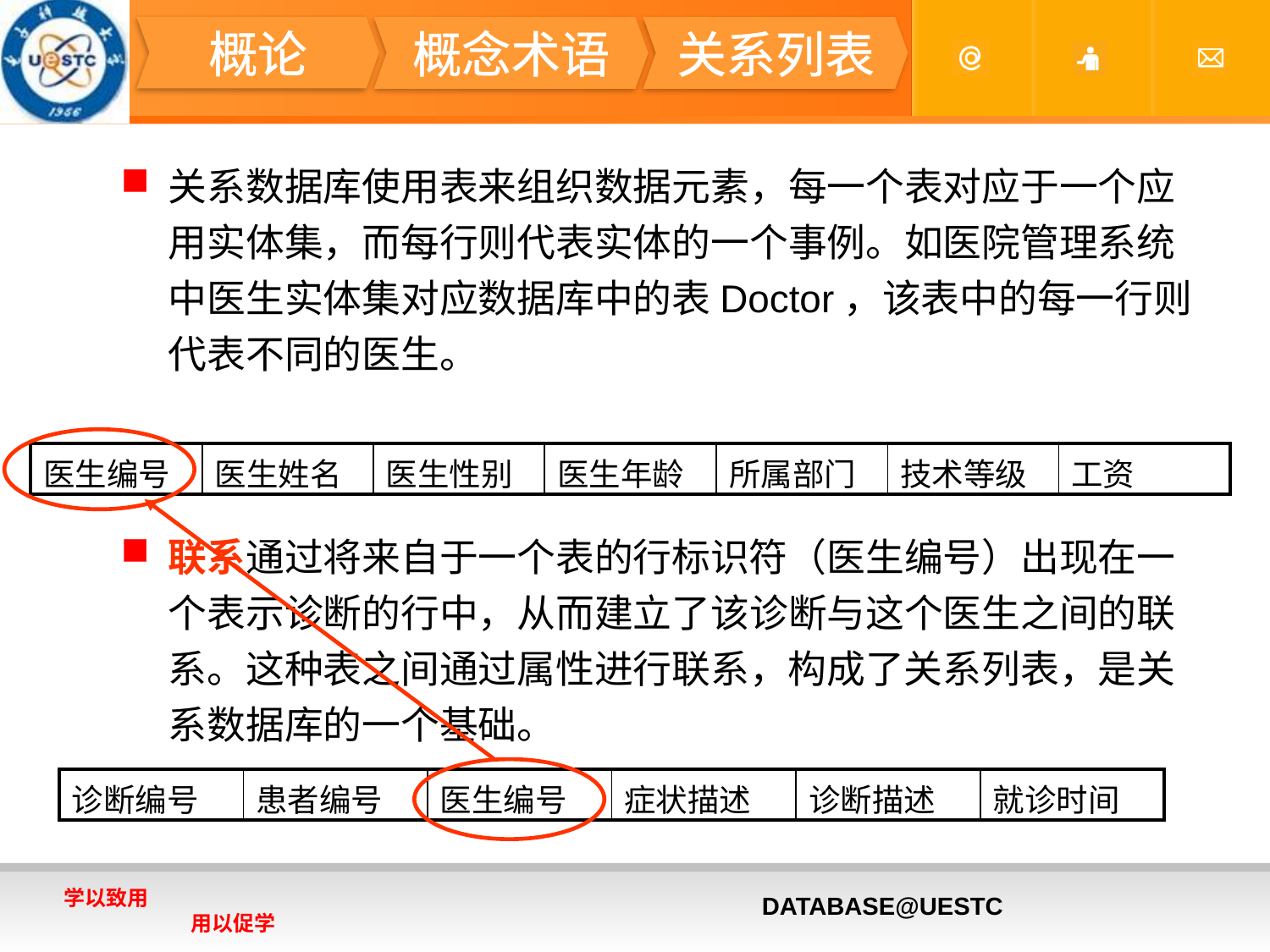

#
概论
概念术语
关系列表
关系数据库使用表来组织数据元素，每一个表对应于一个应用实体集，而每行则代表实体的一个事例。如医院管理系统中医生实体集对应数据库中的表Doctor，该表中的每一行则代表不同的医生。

联系通过将来自于一个表的行标识符（医生编号）出现在一个表示诊断的行中，从而建立了该诊断与这个医生之间的联系。这种表之间通过属性进行联系，构成了关系列表，是关系数据库的一个基础。

| 医生编号 | 医生姓名 | 医生性别 | 医生年龄 | 所属部门 | 技术等级 | 工资 |
| --- | --- | --- | --- | --- | --- | --- |
| 诊断编号 | 患者编号 | 医生编号 | 症状描述 | 诊断描述 | 就诊时间 |
| --- | --- | --- | --- | --- | --- |